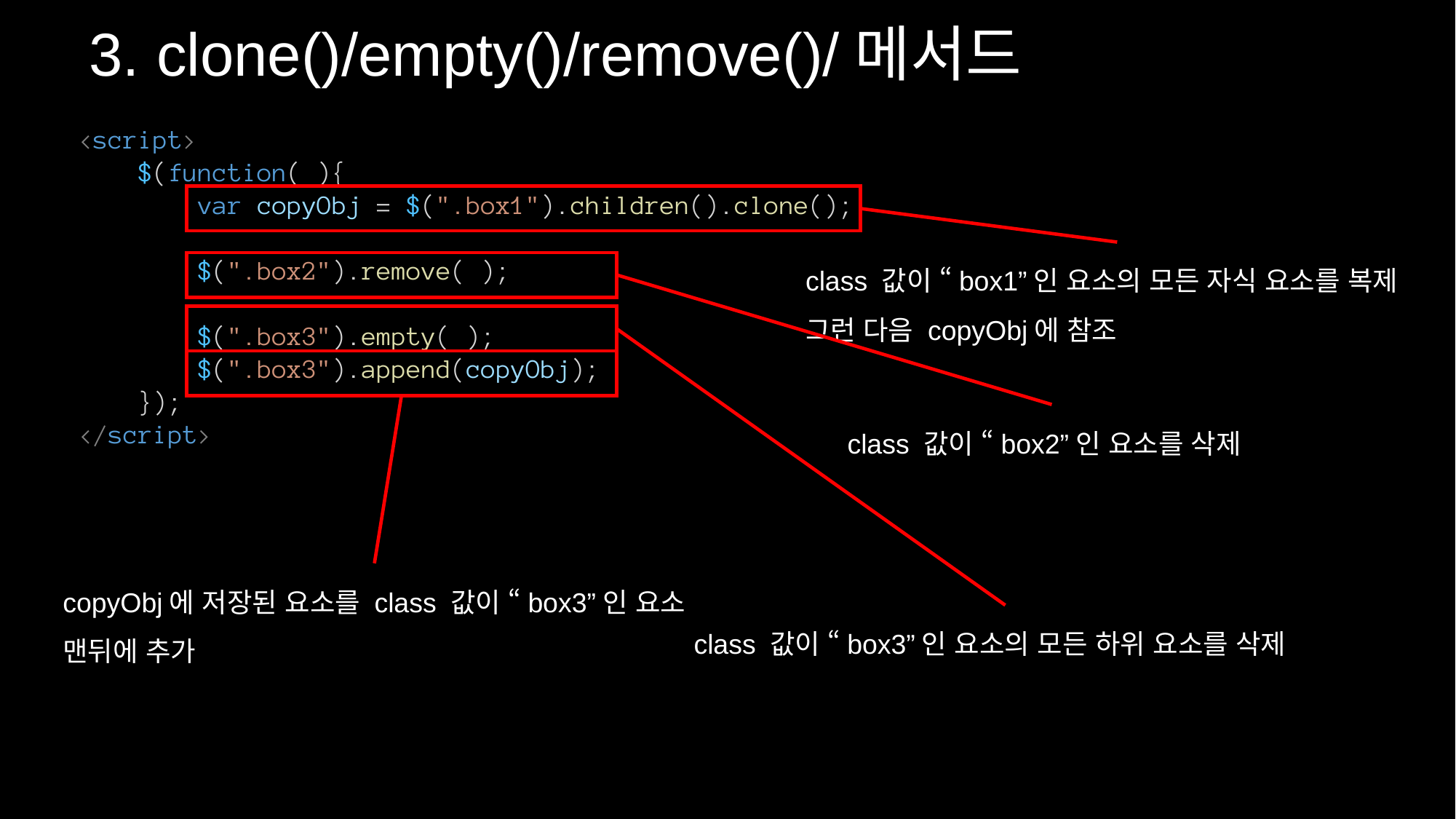

3. clone()/empty()/remove()/메서드
<script>
    $(function( ){
        var copyObj = $(".box1").children().clone();
        $(".box2").remove( );
        $(".box3").empty( );
        $(".box3").append(copyObj);
    });
</script>

class 값이 “box1”인 요소의 모든 자식 요소를 복제 그런 다음 copyObj에 참조

class 값이 “box2”인 요소를 삭제
copyObj에 저장된 요소를 class 값이 “box3”인 요소 맨뒤에 추가
class 값이 “box3”인 요소의 모든 하위 요소를 삭제